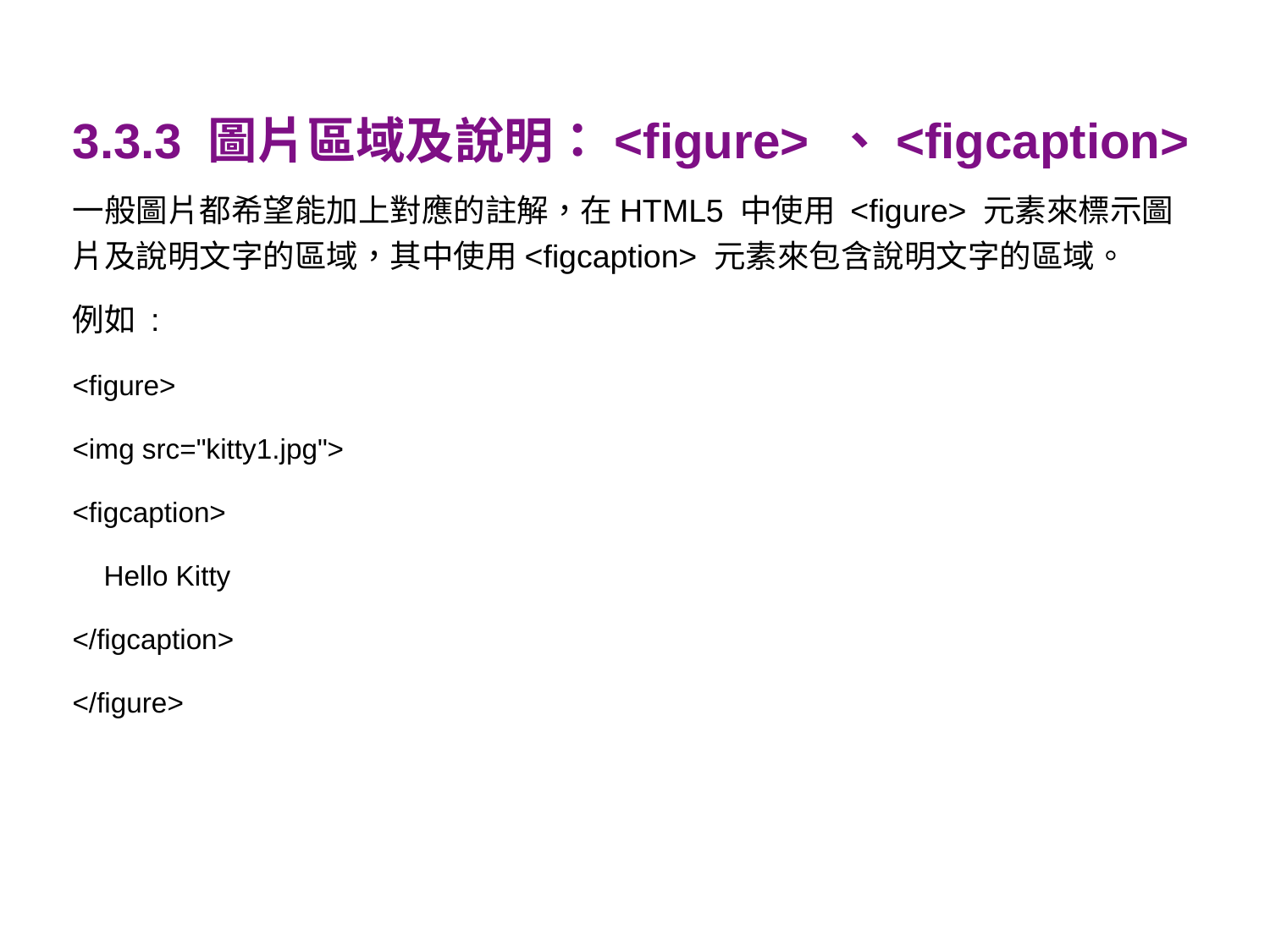

3.3.3 圖片區域及說明：<figure> 、<figcaption>
一般圖片都希望能加上對應的註解，在HTML5 中使用 <figure> 元素來標示圖片及說明文字的區域，其中使用<figcaption> 元素來包含說明文字的區域。
例如 :
<figure>
<img src="kitty1.jpg">
<figcaption>
    Hello Kitty
</figcaption>
</figure>